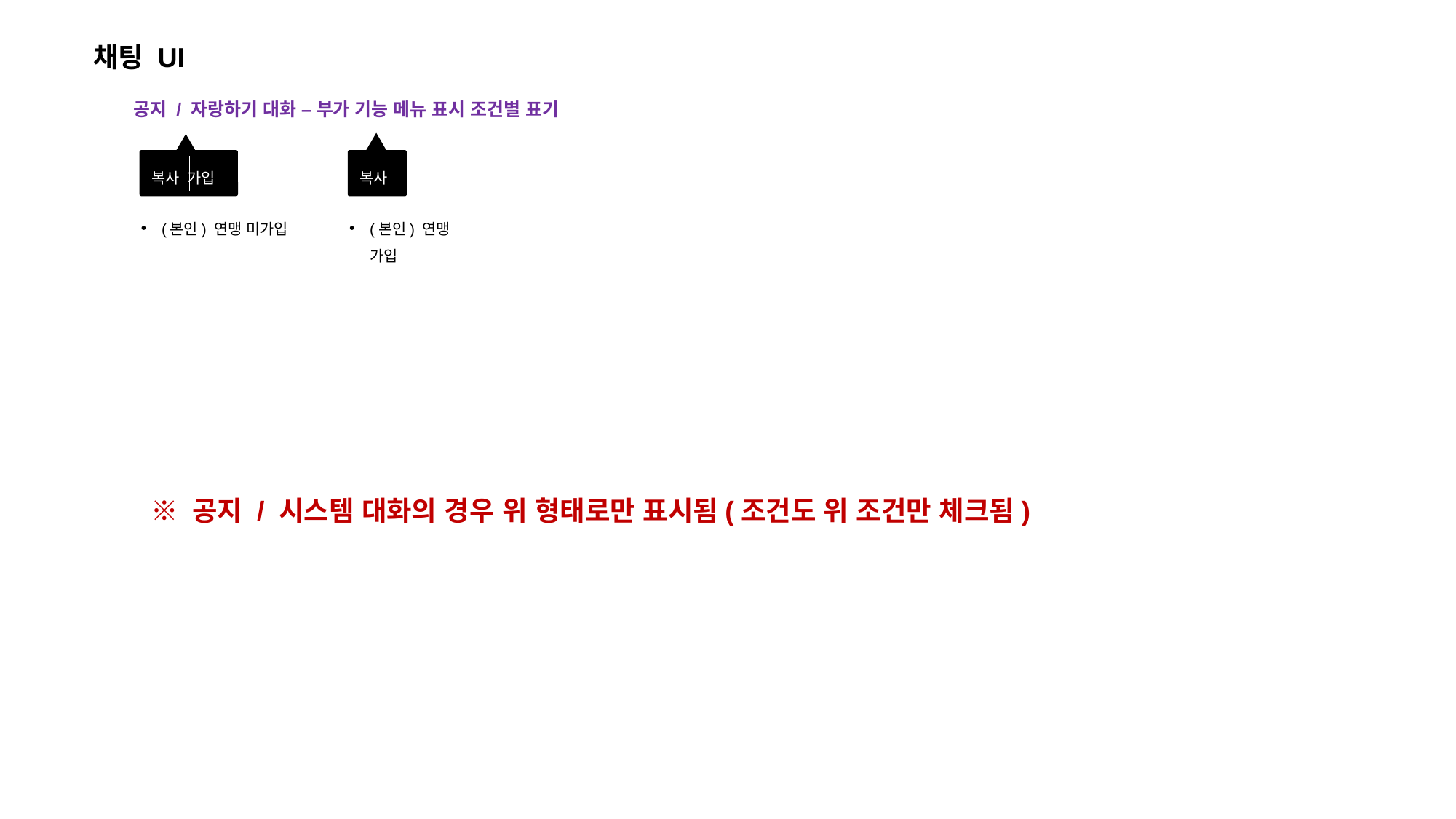

채팅 UI
공지 / 자랑하기 대화 – 부가 기능 메뉴 표시 조건별 표기

복사

복사  가입
(본인) 연맹 미가입
(본인) 연맹 가입
※ 공지 / 시스템 대화의 경우 위 형태로만 표시됨(조건도 위 조건만 체크됨)